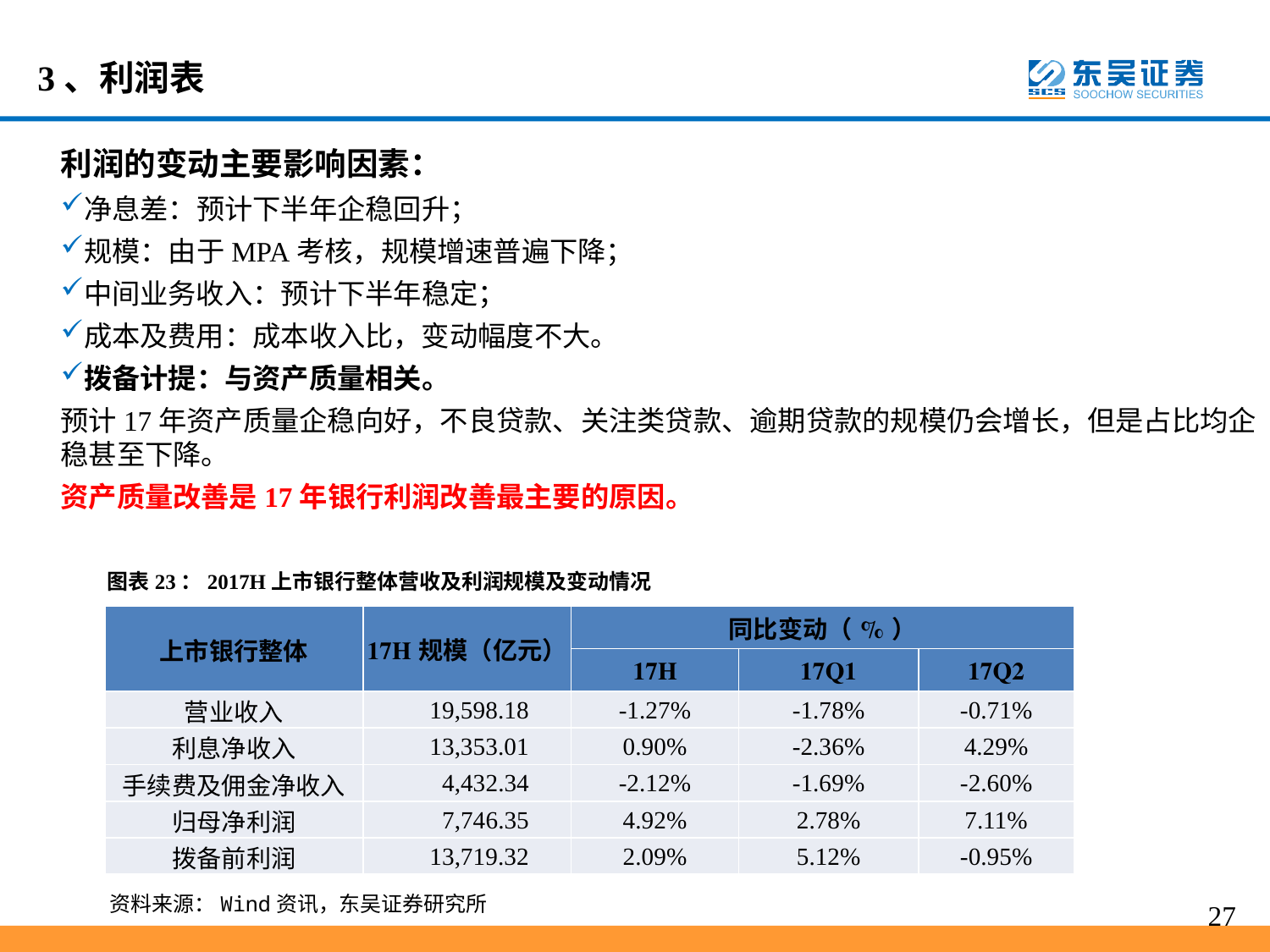

3、利润表
利润的变动主要影响因素：
净息差：预计下半年企稳回升；
规模：由于MPA考核，规模增速普遍下降；
中间业务收入：预计下半年稳定；
成本及费用：成本收入比，变动幅度不大。
拨备计提：与资产质量相关。
预计17年资产质量企稳向好，不良贷款、关注类贷款、逾期贷款的规模仍会增长，但是占比均企稳甚至下降。
资产质量改善是17年银行利润改善最主要的原因。

图表23：2017H上市银行整体营收及利润规模及变动情况
| 上市银行整体 | 17H规模（亿元） | 同比变动（%） |  |  |
| --- | --- | --- | --- | --- |
|  |  | 17H | 17Q1 | 17Q2 |
| 营业收入 | 19,598.18 | -1.27% | -1.78% | -0.71% |
| 利息净收入 | 13,353.01 | 0.90% | -2.36% | 4.29% |
| 手续费及佣金净收入 | 4,432.34 | -2.12% | -1.69% | -2.60% |
| 归母净利润 | 7,746.35 | 4.92% | 2.78% | 7.11% |
| 拨备前利润 | 13,719.32 | 2.09% | 5.12% | -0.95% |
资料来源：Wind资讯，东吴证券研究所
27